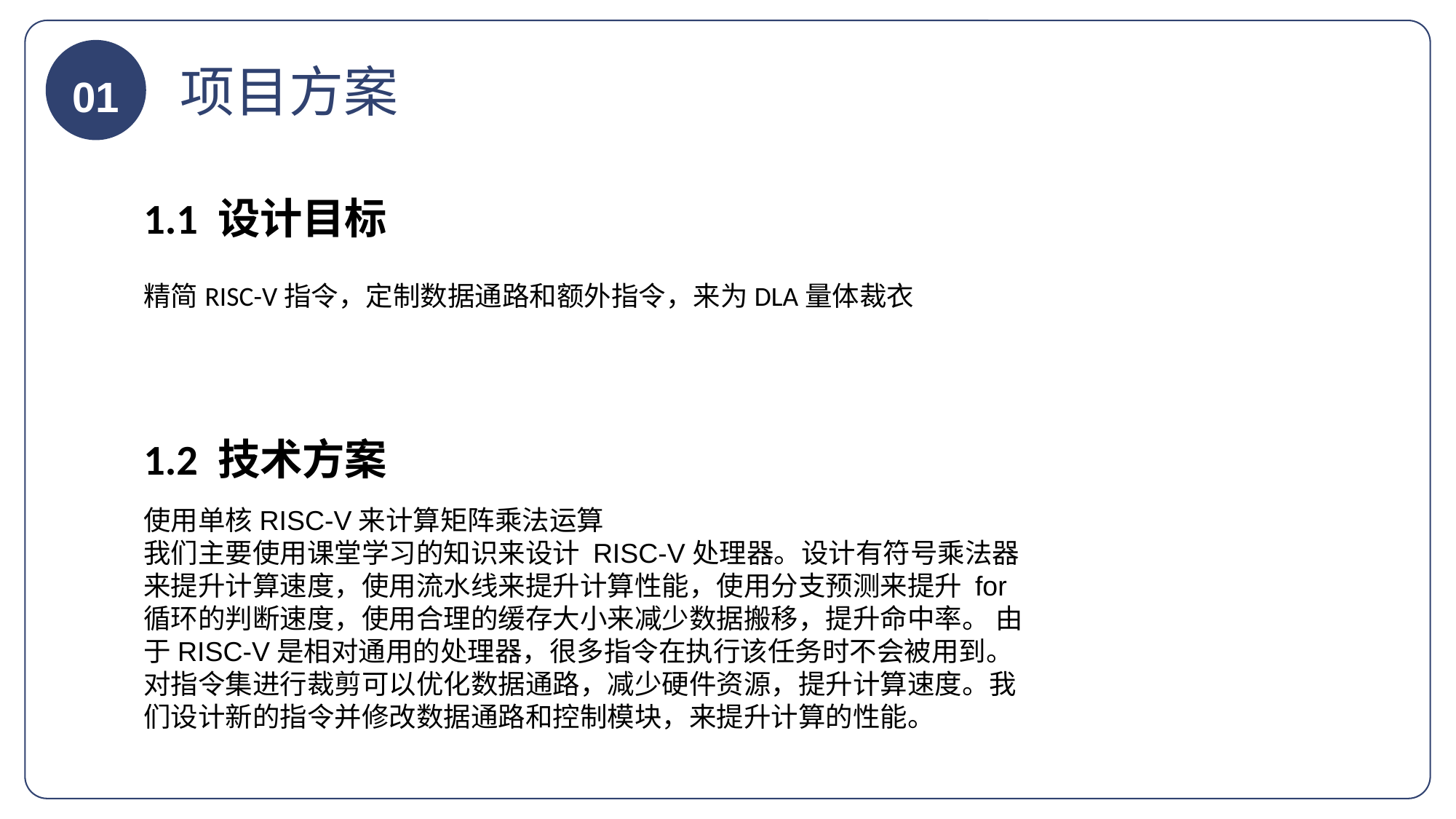

01
项目方案
1.1 设计目标
精简RISC-V指令，定制数据通路和额外指令，来为DLA量体裁衣
1.2 技术方案
使用单核RISC-V来计算矩阵乘法运算
我们主要使用课堂学习的知识来设计 RISC-V处理器。设计有符号乘法器来提升计算速度，使用流水线来提升计算性能，使用分支预测来提升 for 循环的判断速度，使用合理的缓存大小来减少数据搬移，提升命中率。 由于RISC-V是相对通用的处理器，很多指令在执行该任务时不会被用到。对指令集进行裁剪可以优化数据通路，减少硬件资源，提升计算速度。我们设计新的指令并修改数据通路和控制模块，来提升计算的性能。